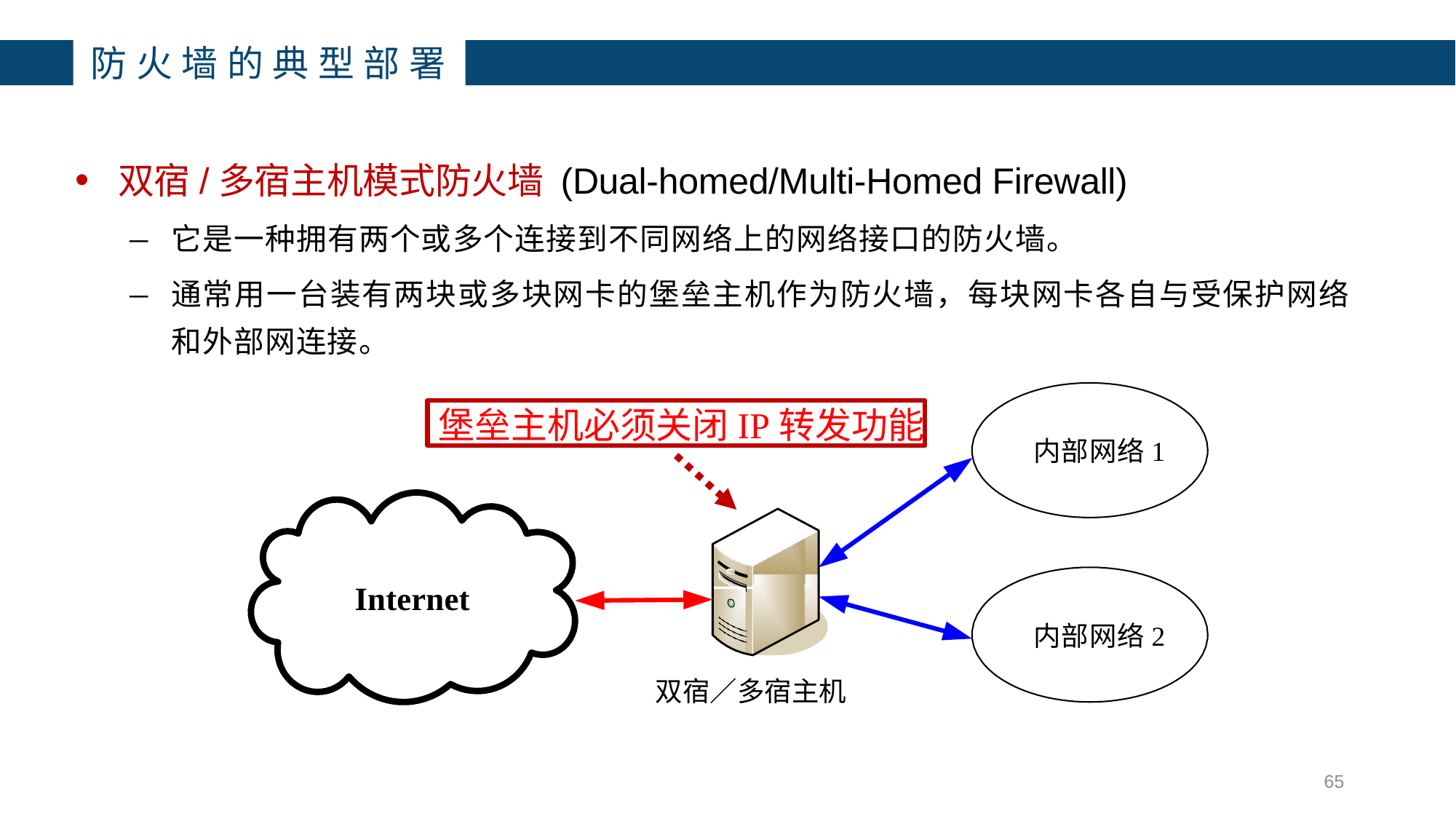

防火墙的典型部署

双宿/多宿主机模式防火墙 (Dual-homed/Multi-Homed Firewall)
它是一种拥有两个或多个连接到不同网络上的网络接口的防火墙。
通常用一台装有两块或多块网卡的堡垒主机作为防火墙，每块网卡各自与受保护网络和外部网连接。

堡垒主机必须关闭IP转发功能
内部网络1

Internet

内部网络2

双宿／多宿主机
65